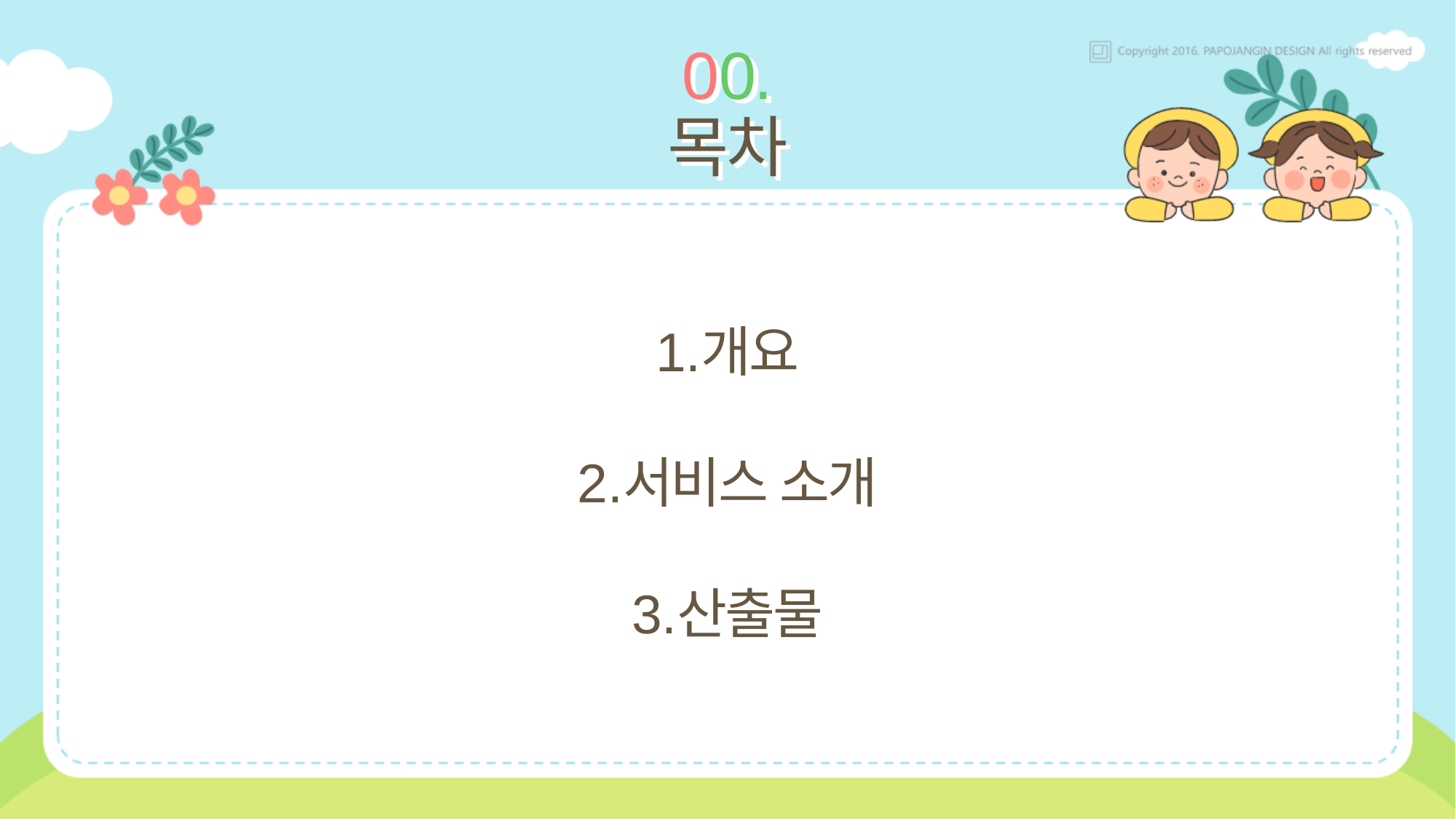

# 00. 목차
개요

서비스 소개

산출물